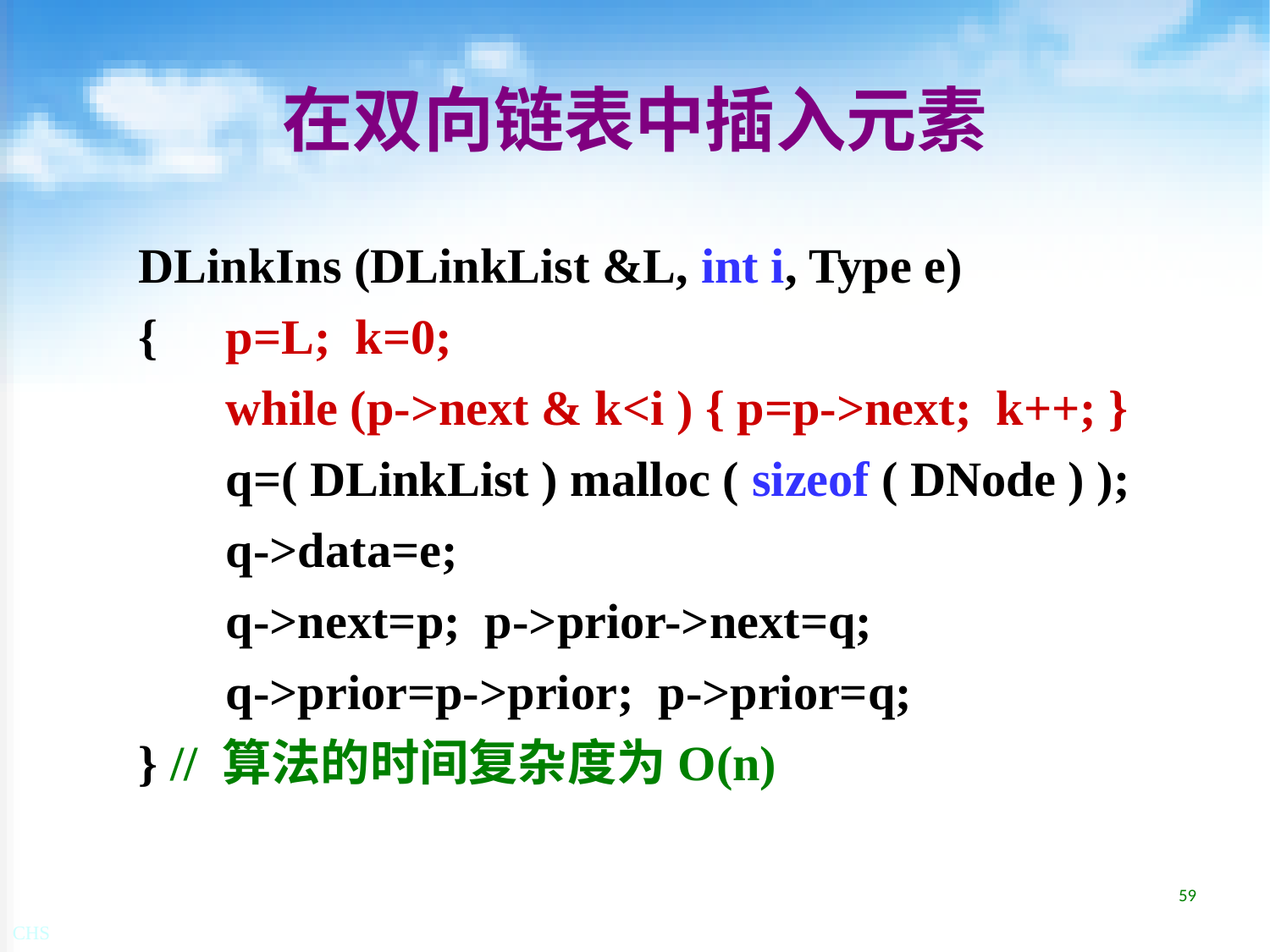

# 在双向链表中插入元素
DLinkIns (DLinkList &L, int i, Type e)
{	p=L;  k=0;
	while (p->next & k<i ) { p=p->next;  k++; }
	q=( DLinkList ) malloc ( sizeof ( DNode ) );
	q->data=e;
	q->next=p;  p->prior->next=q;
	q->prior=p->prior;  p->prior=q;
} // 算法的时间复杂度为O(n)
59